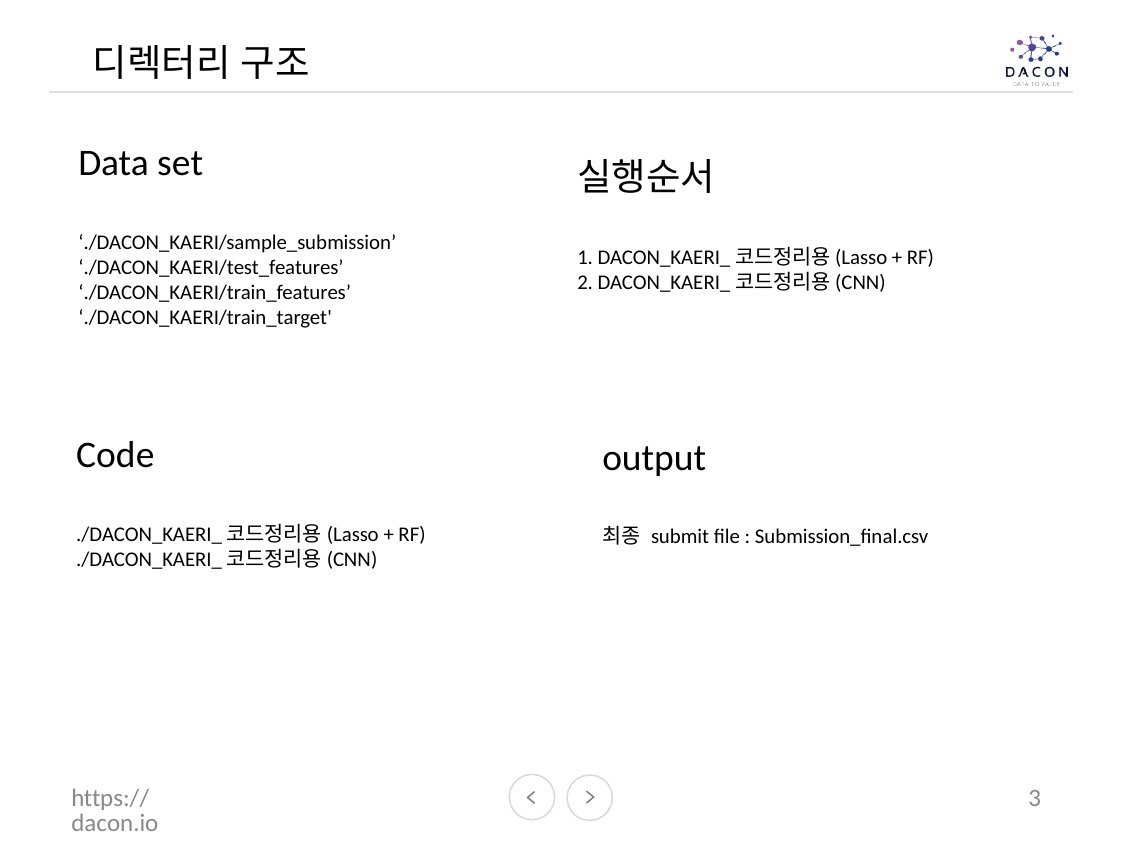

디렉터리 구조
Data set

‘./DACON_KAERI/sample_submission’
‘./DACON_KAERI/test_features’
‘./DACON_KAERI/train_features’
‘./DACON_KAERI/train_target'

실행순서

1. DACON_KAERI_코드정리용(Lasso + RF)
2. DACON_KAERI_코드정리용(CNN)

Code

./DACON_KAERI_코드정리용(Lasso + RF)
./DACON_KAERI_코드정리용(CNN)

output

최종 submit file : Submission_final.csv
https://dacon.io
3